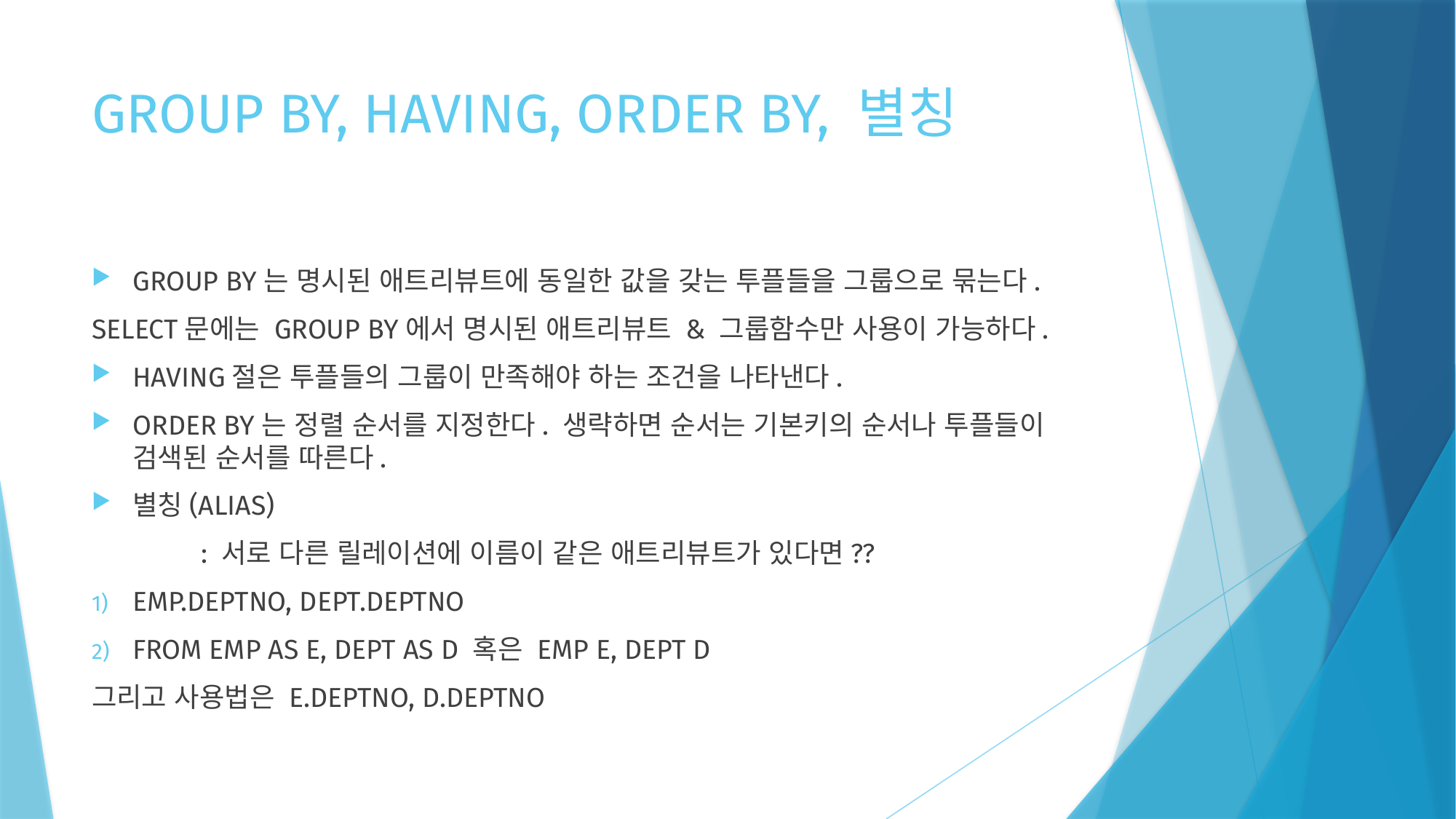

# GROUP BY, HAVING, ORDER BY, 별칭
GROUP BY는 명시된 애트리뷰트에 동일한 값을 갖는 투플들을 그룹으로 묶는다.
SELECT문에는 GROUP BY에서 명시된 애트리뷰트 & 그룹함수만 사용이 가능하다.
HAVING절은 투플들의 그룹이 만족해야 하는 조건을 나타낸다.
ORDER BY는 정렬 순서를 지정한다. 생략하면 순서는 기본키의 순서나 투플들이 검색된 순서를 따른다.
별칭(ALIAS)
	: 서로 다른 릴레이션에 이름이 같은 애트리뷰트가 있다면??
EMP.DEPTNO, DEPT.DEPTNO
FROM EMP AS E, DEPT AS D 혹은 EMP E, DEPT D
그리고 사용법은 E.DEPTNO, D.DEPTNO